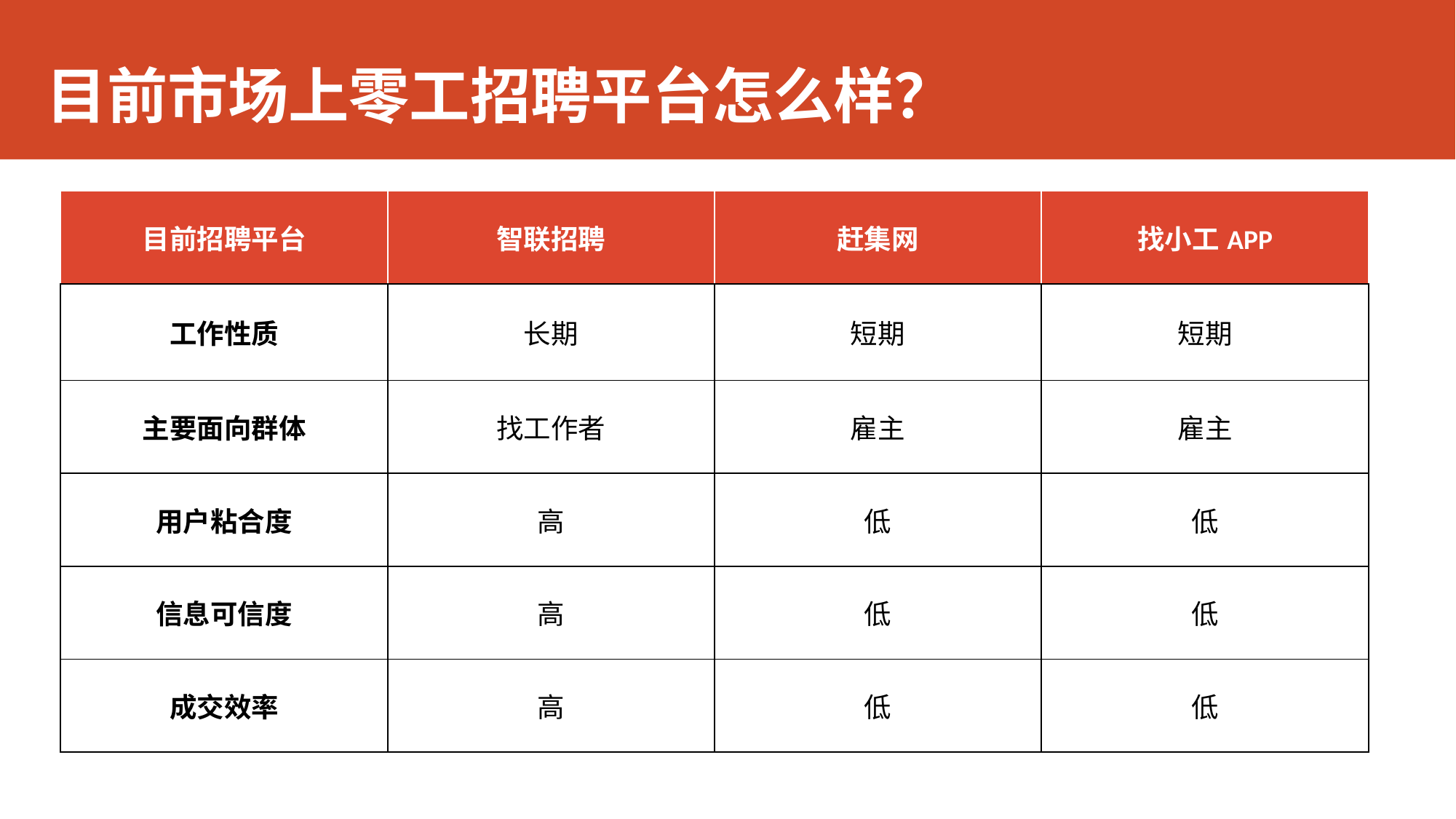

#
目前市场上零工招聘平台怎么样？
| 目前招聘平台 | 智联招聘 | 赶集网 | 找小工APP |
| --- | --- | --- | --- |
| 工作性质 | 长期 | 短期 | 短期 |
| 主要面向群体 | 找工作者 | 雇主 | 雇主 |
| 用户粘合度 | 高 | 低 | 低 |
| 信息可信度 | 高 | 低 | 低 |
| 成交效率 | 高 | 低 | 低 |